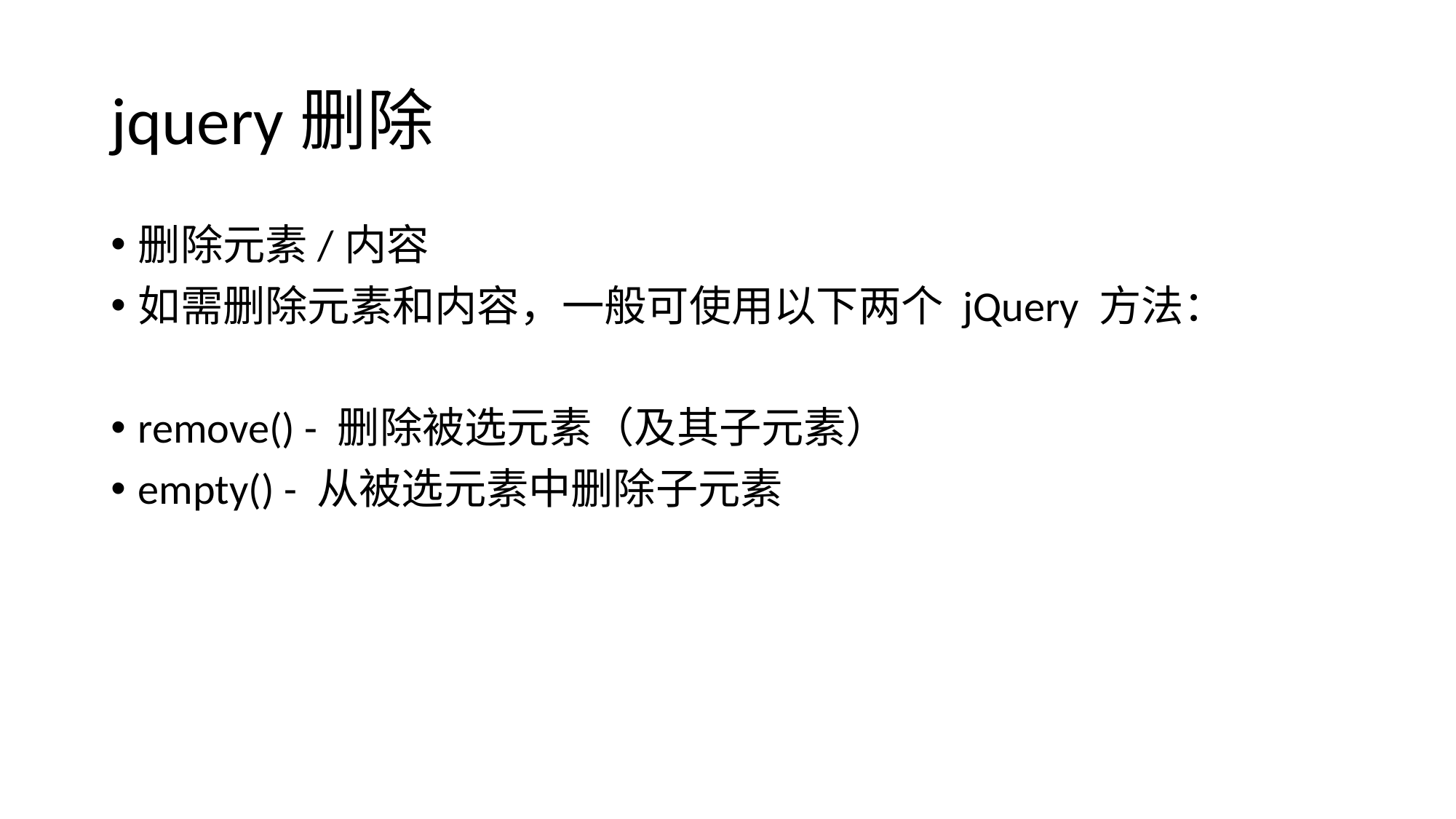

# jquery删除
删除元素/内容
如需删除元素和内容，一般可使用以下两个 jQuery 方法：

remove() - 删除被选元素（及其子元素）
empty() - 从被选元素中删除子元素